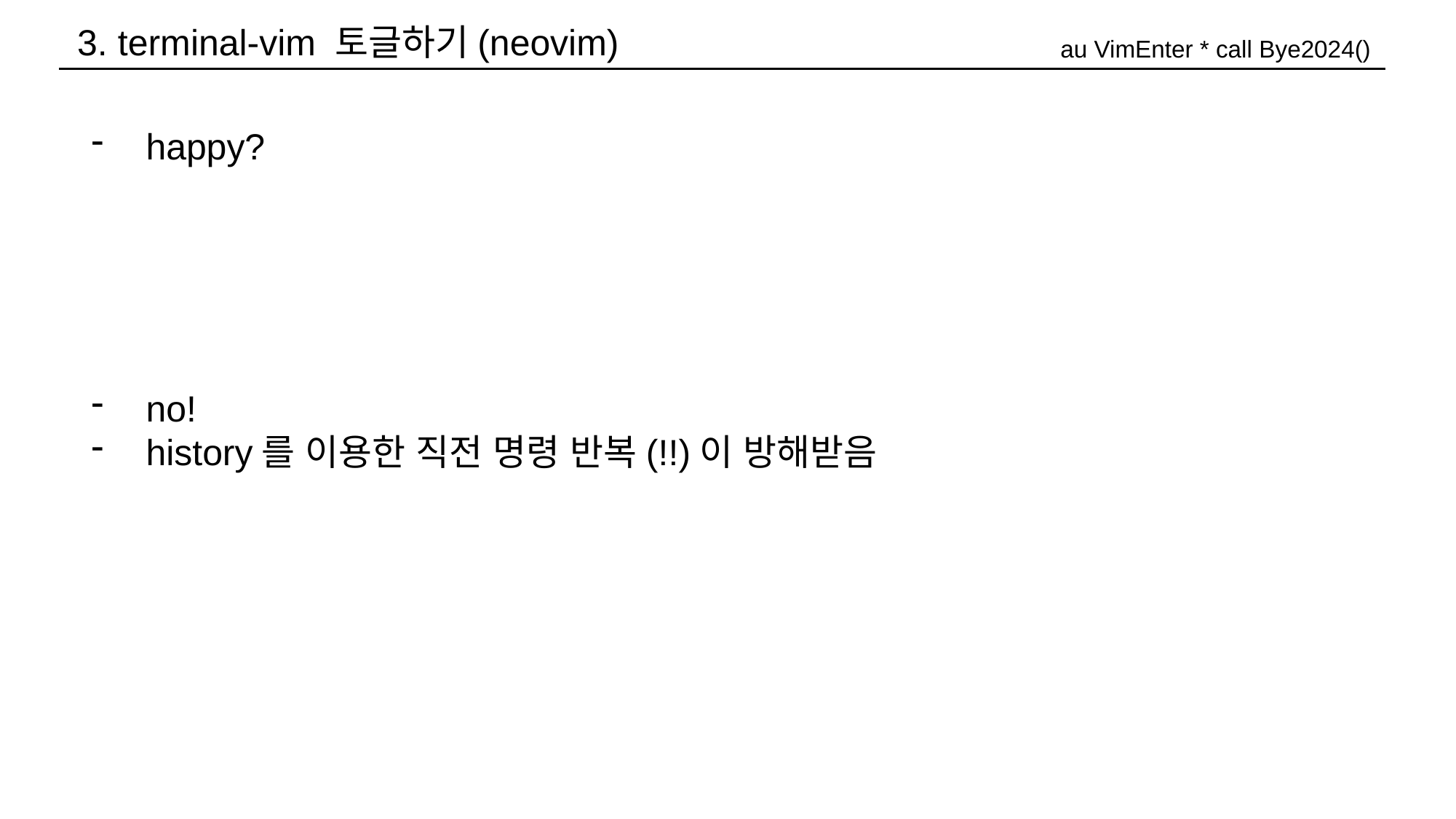

3. terminal-vim 토글하기(neovim)
au VimEnter * call Bye2024()
happy?

no!
history를 이용한 직전 명령 반복(!!)이 방해받음